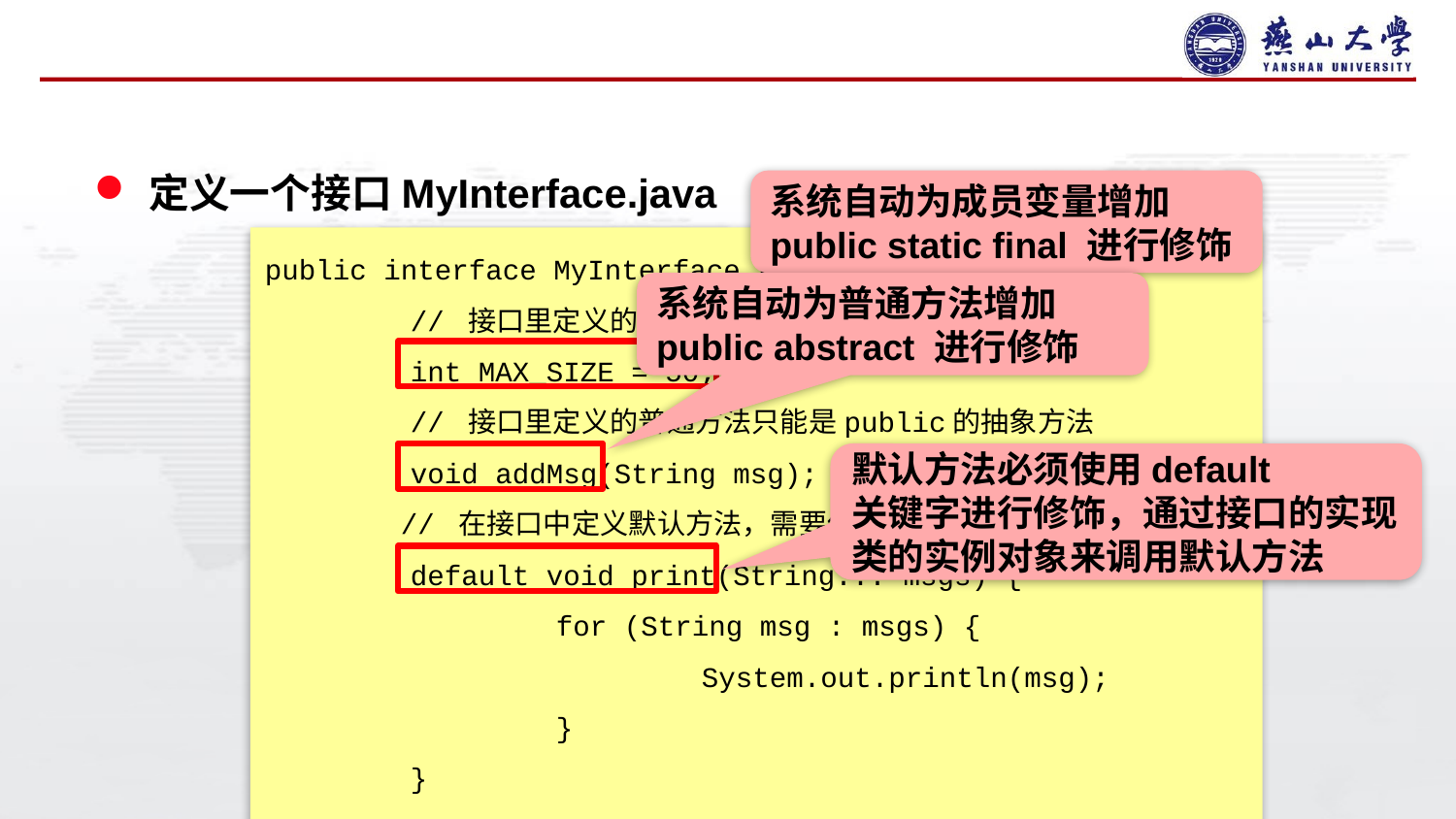

#
定义一个接口MyInterface.java（代码1）：

系统自动为成员变量增加public static final 进行修饰
public interface MyInterface {
	// 接口里定义的成员变量只能是常量
	int MAX_SIZE = 50;
	// 接口里定义的普通方法只能是public的抽象方法
	void addMsg(String msg);
        // 在接口中定义默认方法，需要使用default修饰
	default void print(String... msgs) {
		for (String msg : msgs) {
			System.out.println(msg);
		}
	}
系统自动为普通方法增加public abstract 进行修饰

默认方法必须使用default
关键字进行修饰，通过接口的实现类的实例对象来调用默认方法